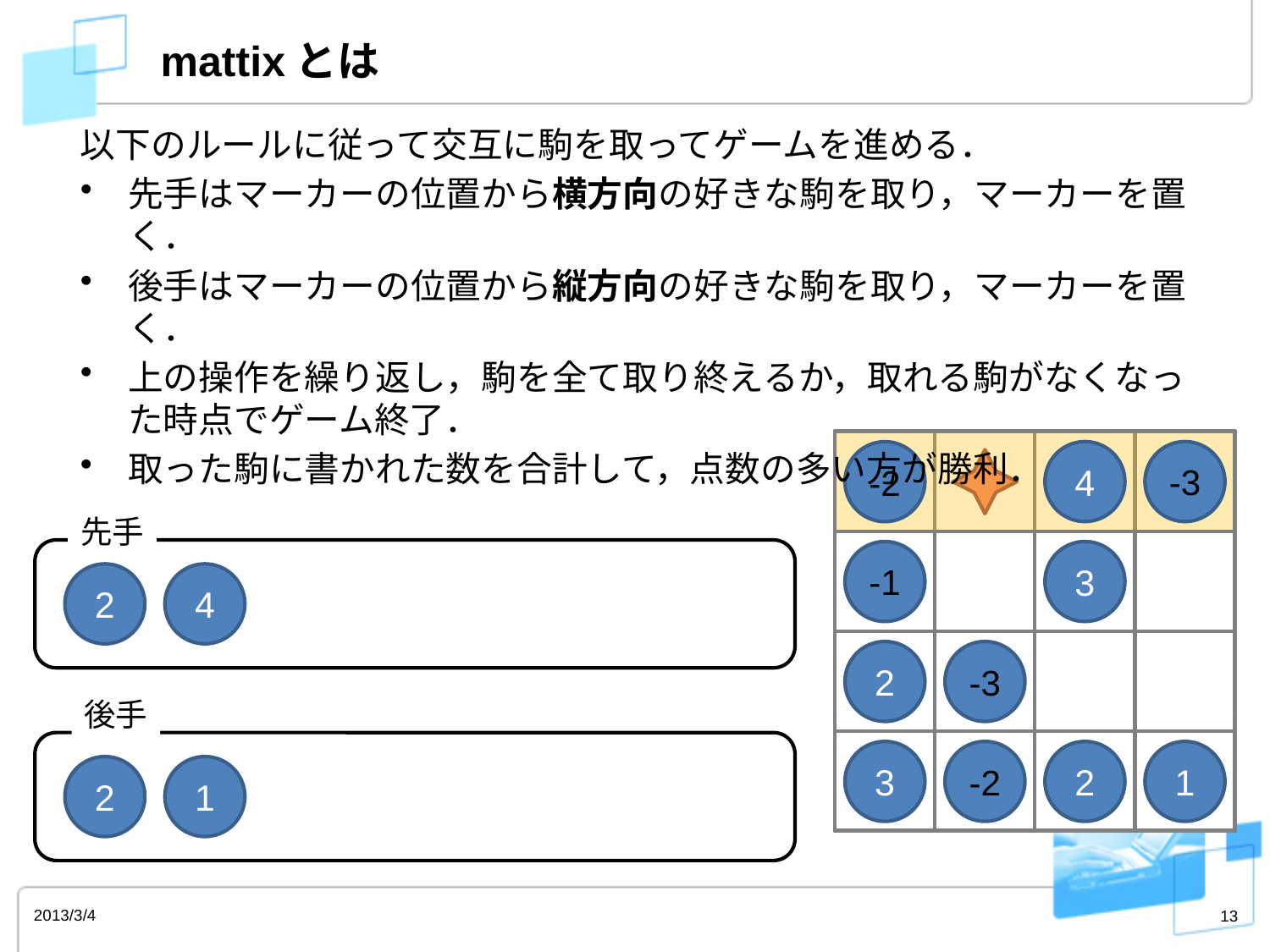

# mattixとは
以下のルールに従って交互に駒を取ってゲームを進める．
先手はマーカーの位置から横方向の好きな駒を取り，マーカーを置く．
後手はマーカーの位置から縦方向の好きな駒を取り，マーカーを置く．
上の操作を繰り返し，駒を全て取り終えるか，取れる駒がなくなった時点でゲーム終了．
取った駒に書かれた数を合計して，点数の多い方が勝利．

4
-3
-2

先手

-1
3
2
4

2
-3
後手

3
-2
2
1
2
1
2013/3/4
13